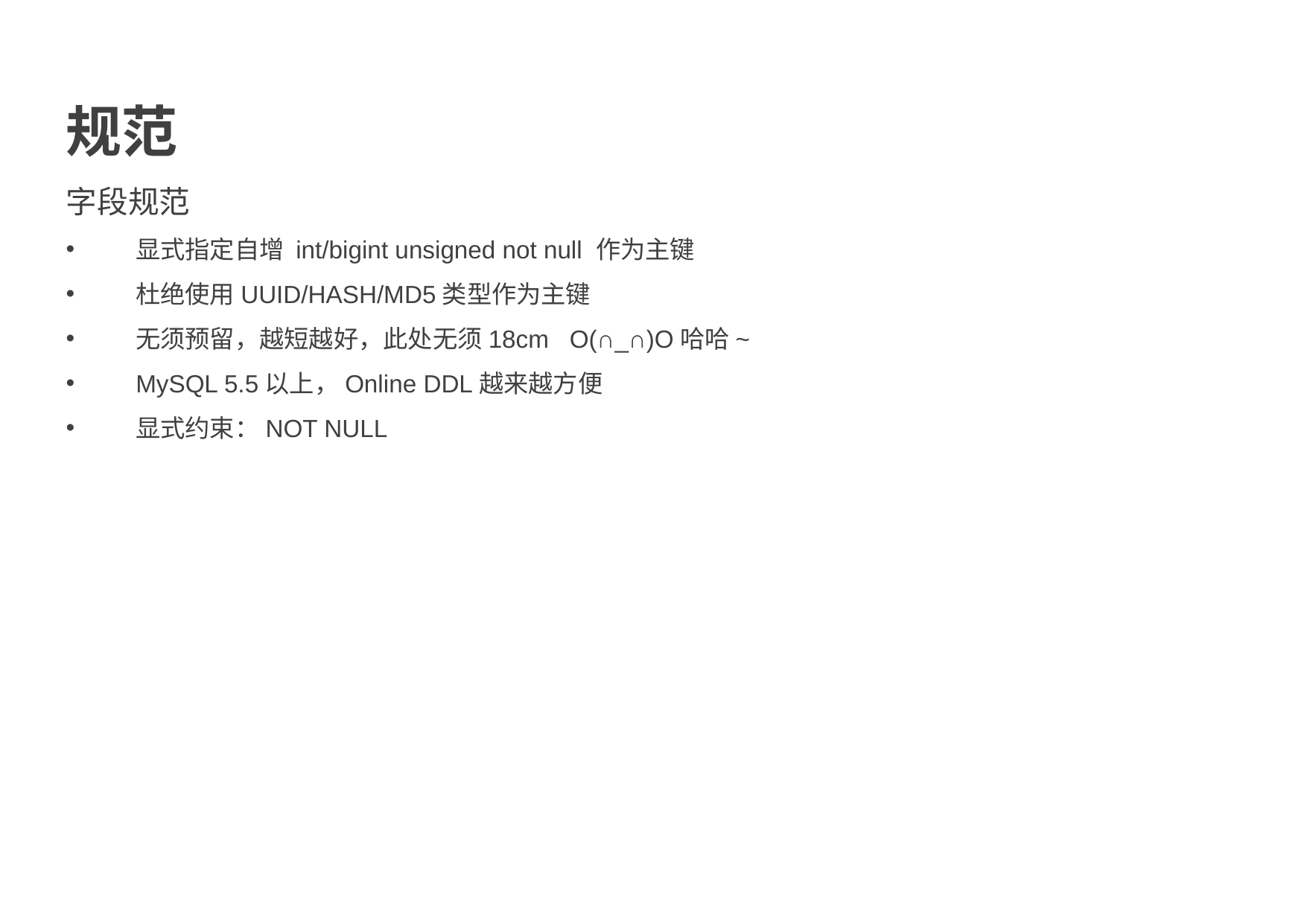

规范
字段规范
显式指定自增 int/bigint unsigned not null 作为主键
杜绝使用UUID/HASH/MD5类型作为主键
无须预留，越短越好，此处无须18cm   O(∩_∩)O哈哈~
MySQL 5.5以上，Online DDL越来越方便
显式约束：NOT NULL